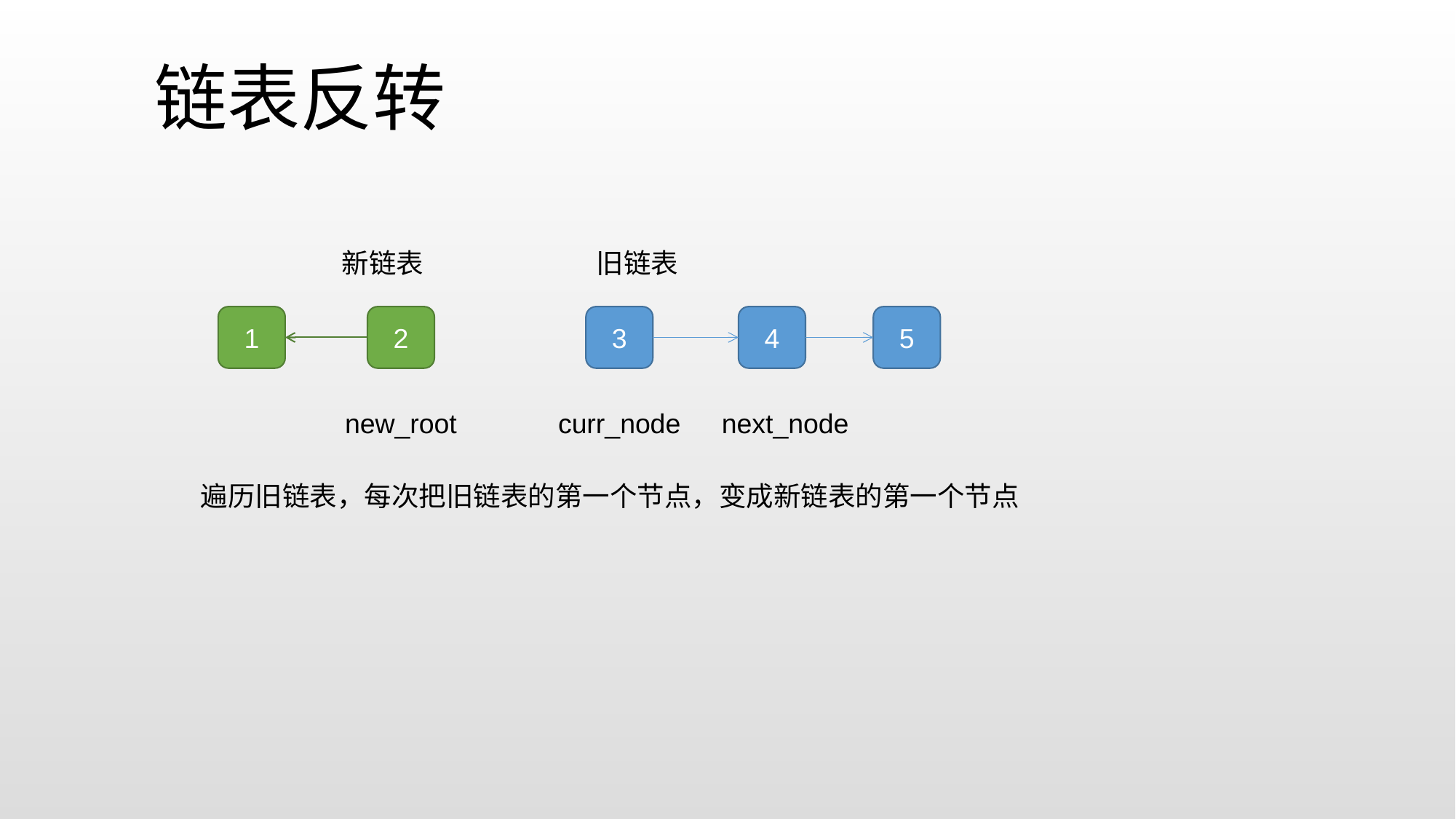

链表反转
新链表
旧链表
1
2
3
4
5
new_root
curr_node
next_node
遍历旧链表，每次把旧链表的第一个节点，变成新链表的第一个节点